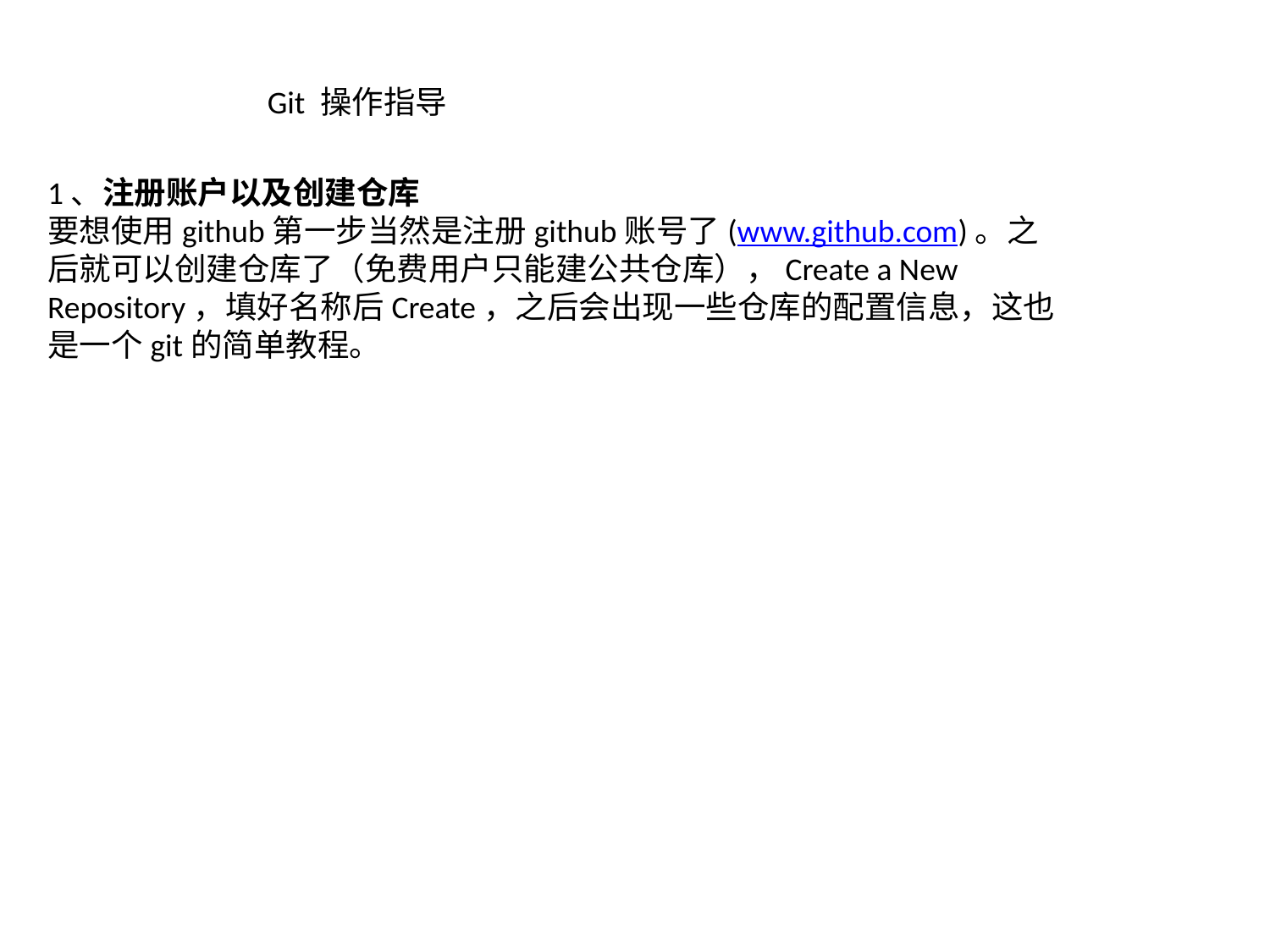

Git 操作指导
1、注册账户以及创建仓库
要想使用github第一步当然是注册github账号了(www.github.com)。之后就可以创建仓库了（免费用户只能建公共仓库），Create a New Repository，填好名称后Create，之后会出现一些仓库的配置信息，这也是一个git的简单教程。